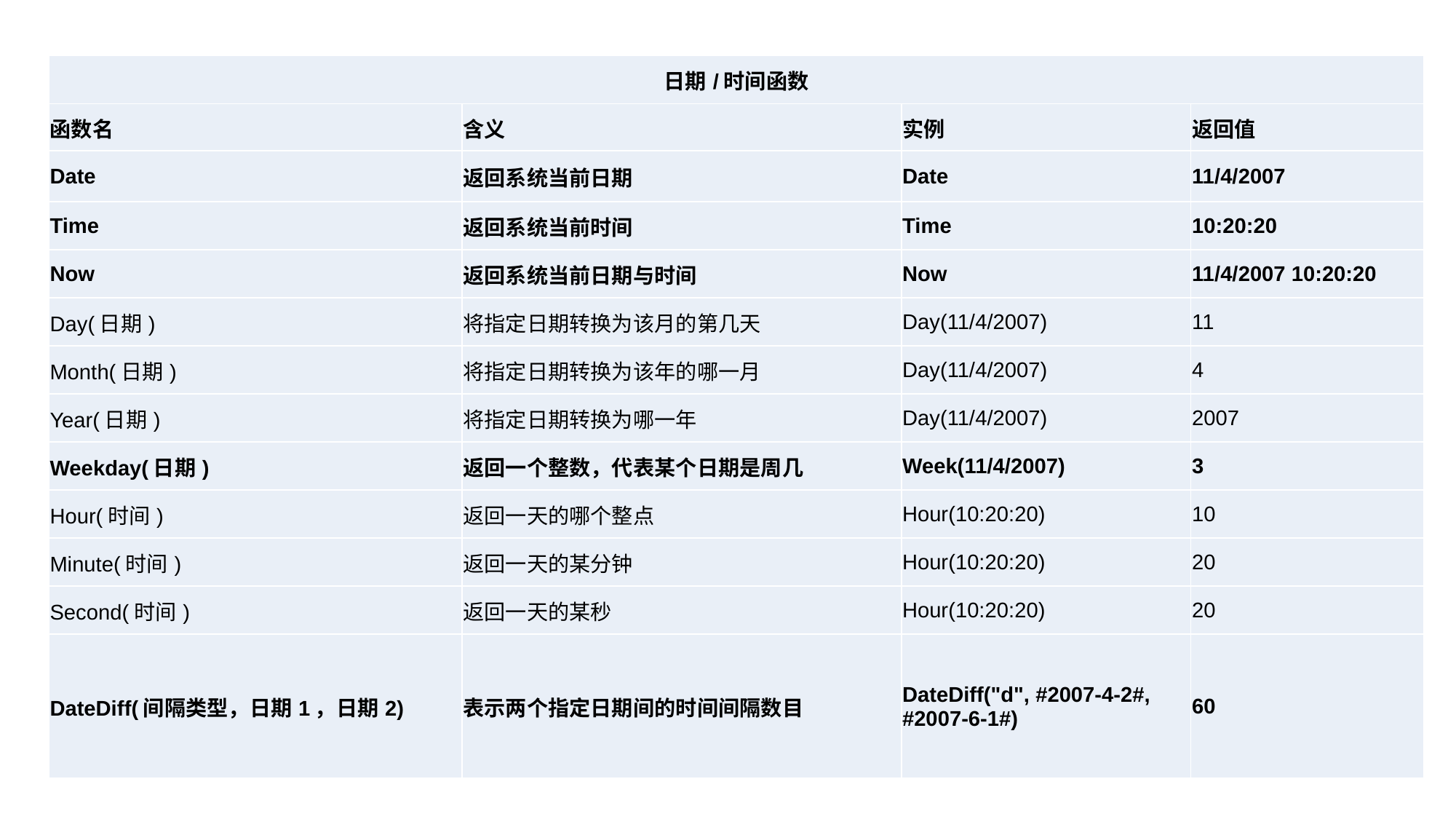

| 日期/时间函数 |  |  |  |
| --- | --- | --- | --- |
| 函数名 | 含义 | 实例 | 返回值 |
| Date | 返回系统当前日期 | Date | 11/4/2007 |
| Time | 返回系统当前时间 | Time | 10:20:20 |
| Now | 返回系统当前日期与时间 | Now | 11/4/2007 10:20:20 |
| Day(日期) | 将指定日期转换为该月的第几天 | Day(11/4/2007) | 11 |
| Month(日期) | 将指定日期转换为该年的哪一月 | Day(11/4/2007) | 4 |
| Year(日期) | 将指定日期转换为哪一年 | Day(11/4/2007) | 2007 |
| Weekday(日期) | 返回一个整数，代表某个日期是周几 | Week(11/4/2007) | 3 |
| Hour(时间) | 返回一天的哪个整点 | Hour(10:20:20) | 10 |
| Minute(时间) | 返回一天的某分钟 | Hour(10:20:20) | 20 |
| Second(时间) | 返回一天的某秒 | Hour(10:20:20) | 20 |
| DateDiff(间隔类型，日期1，日期2) | 表示两个指定日期间的时间间隔数目 | DateDiff("d", #2007-4-2#, #2007-6-1#) | 60 |